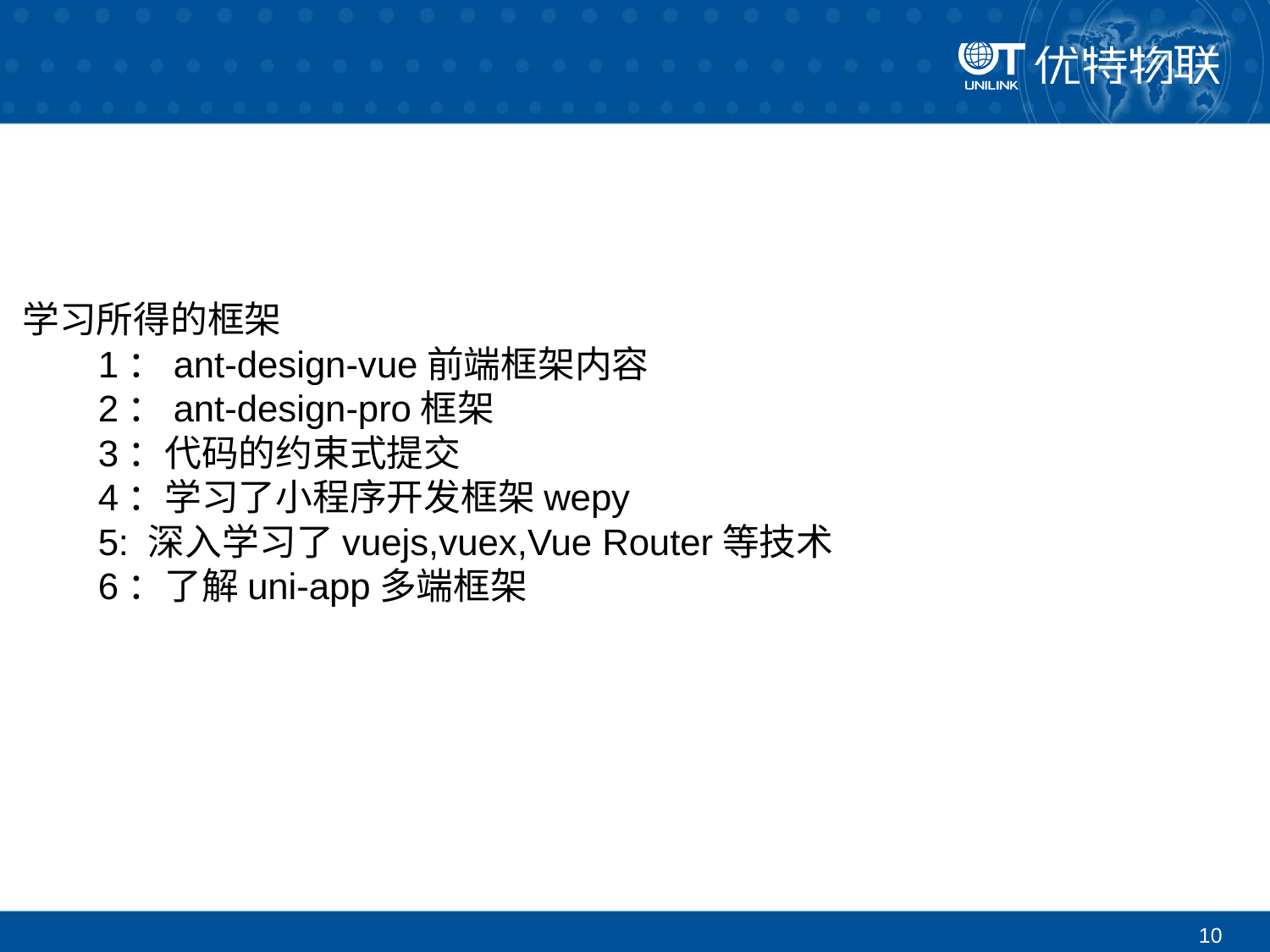

学习所得的框架
1：ant-design-vue前端框架内容
2：ant-design-pro框架
3：代码的约束式提交
4：学习了小程序开发框架wepy
5: 深入学习了vuejs,vuex,Vue Router等技术
6：了解uni-app多端框架

10